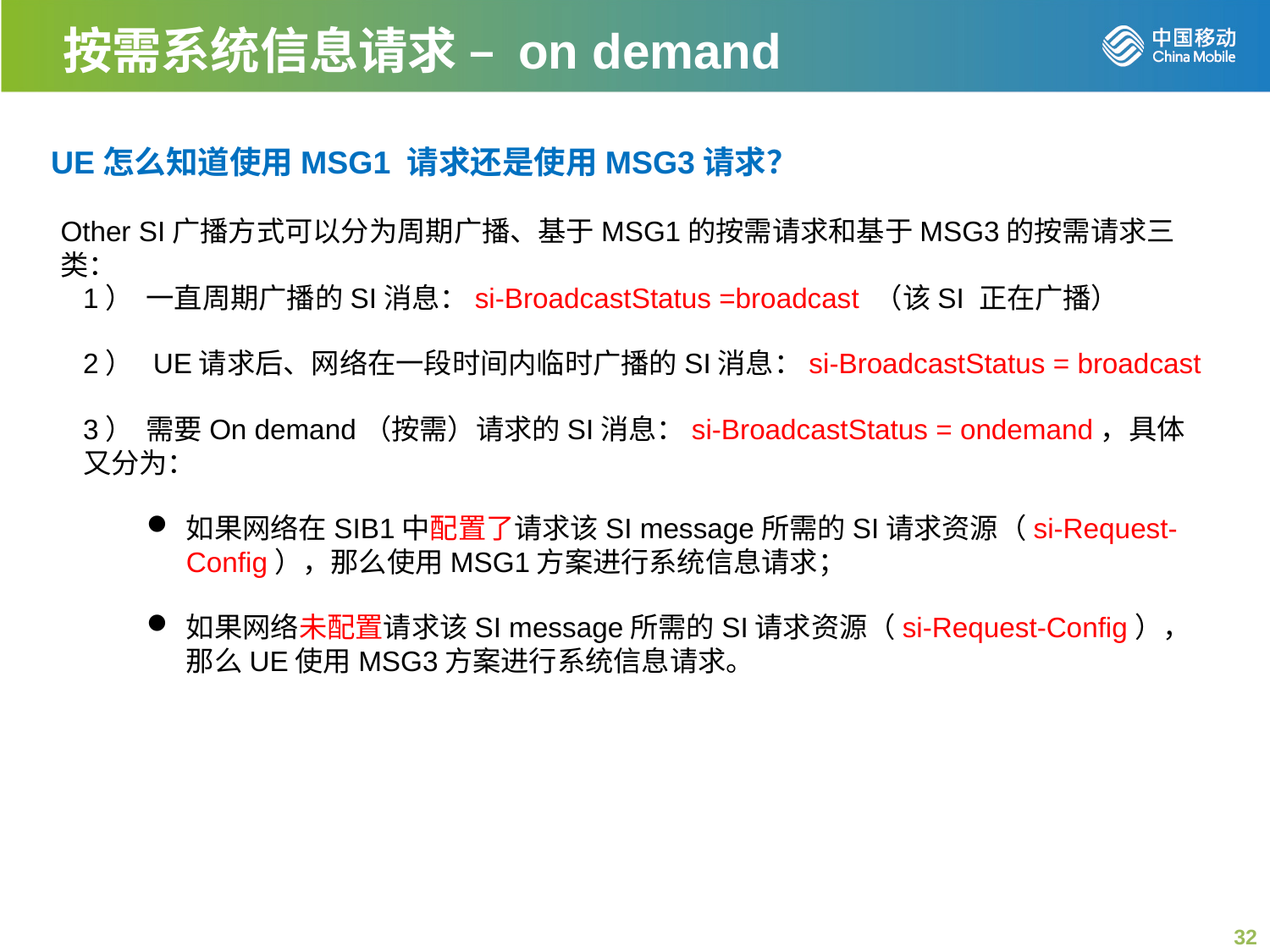

按需系统信息请求 – on demand
UE怎么知道使用MSG1 请求还是使用MSG3请求？
Other SI广播方式可以分为周期广播、基于MSG1的按需请求和基于MSG3的按需请求三类：
1）  一直周期广播的SI消息：si-BroadcastStatus =broadcast （该SI 正在广播）
2）  UE请求后、网络在一段时间内临时广播的SI消息：si-BroadcastStatus = broadcast
3）  需要On demand（按需）请求的SI消息：si-BroadcastStatus = ondemand，具体又分为：
如果网络在SIB1中配置了请求该SI message所需的SI请求资源（si-Request-Config），那么使用MSG1方案进行系统信息请求；
如果网络未配置请求该SI message所需的SI请求资源（si-Request-Config），那么UE使用MSG3方案进行系统信息请求。